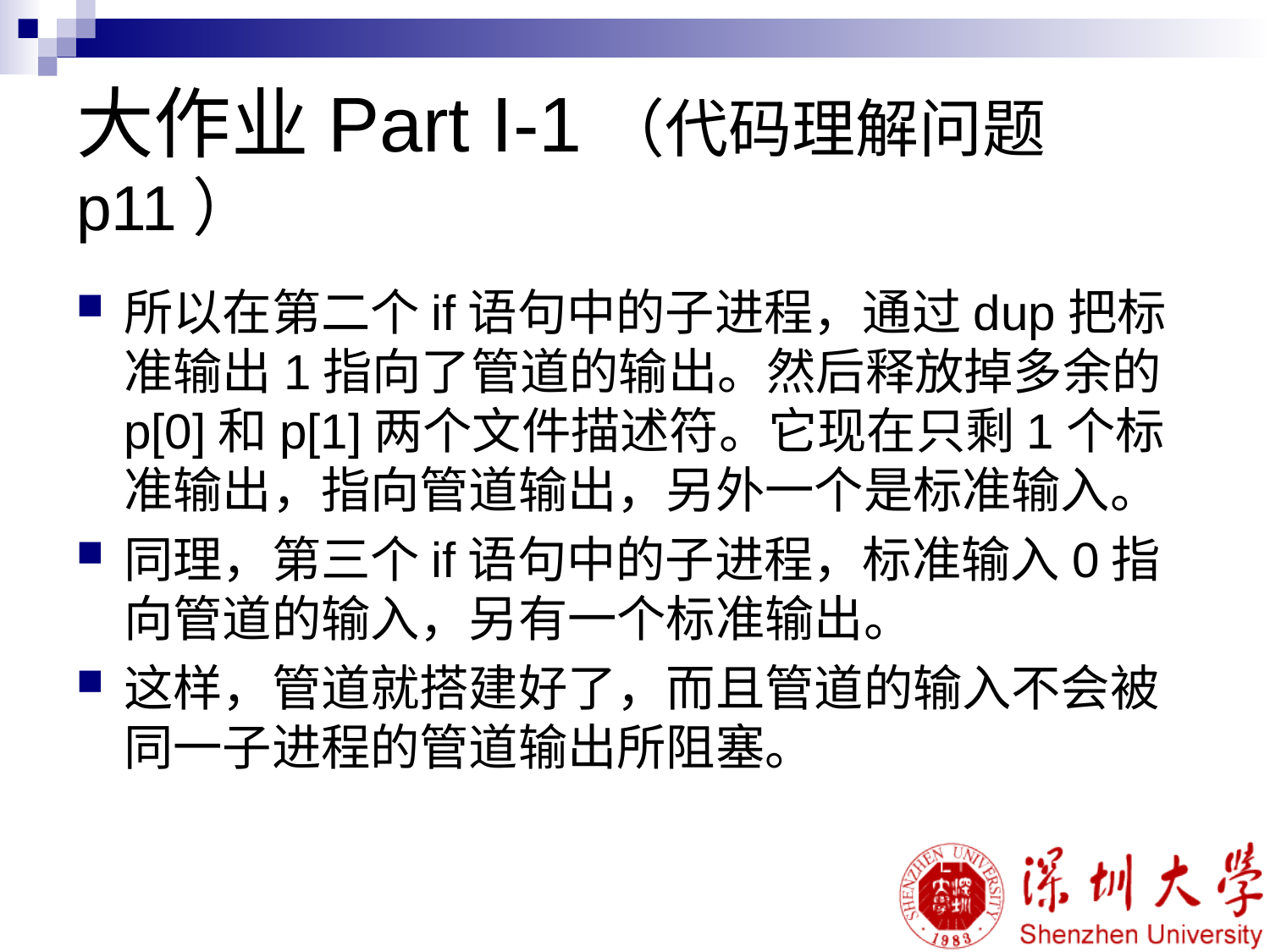

# 大作业Part I-1（代码理解问题 p11）
所以在第二个if语句中的子进程，通过dup把标准输出1指向了管道的输出。然后释放掉多余的p[0]和p[1]两个文件描述符。它现在只剩1个标准输出，指向管道输出，另外一个是标准输入。
同理，第三个if语句中的子进程，标准输入0指向管道的输入，另有一个标准输出。
这样，管道就搭建好了，而且管道的输入不会被同一子进程的管道输出所阻塞。